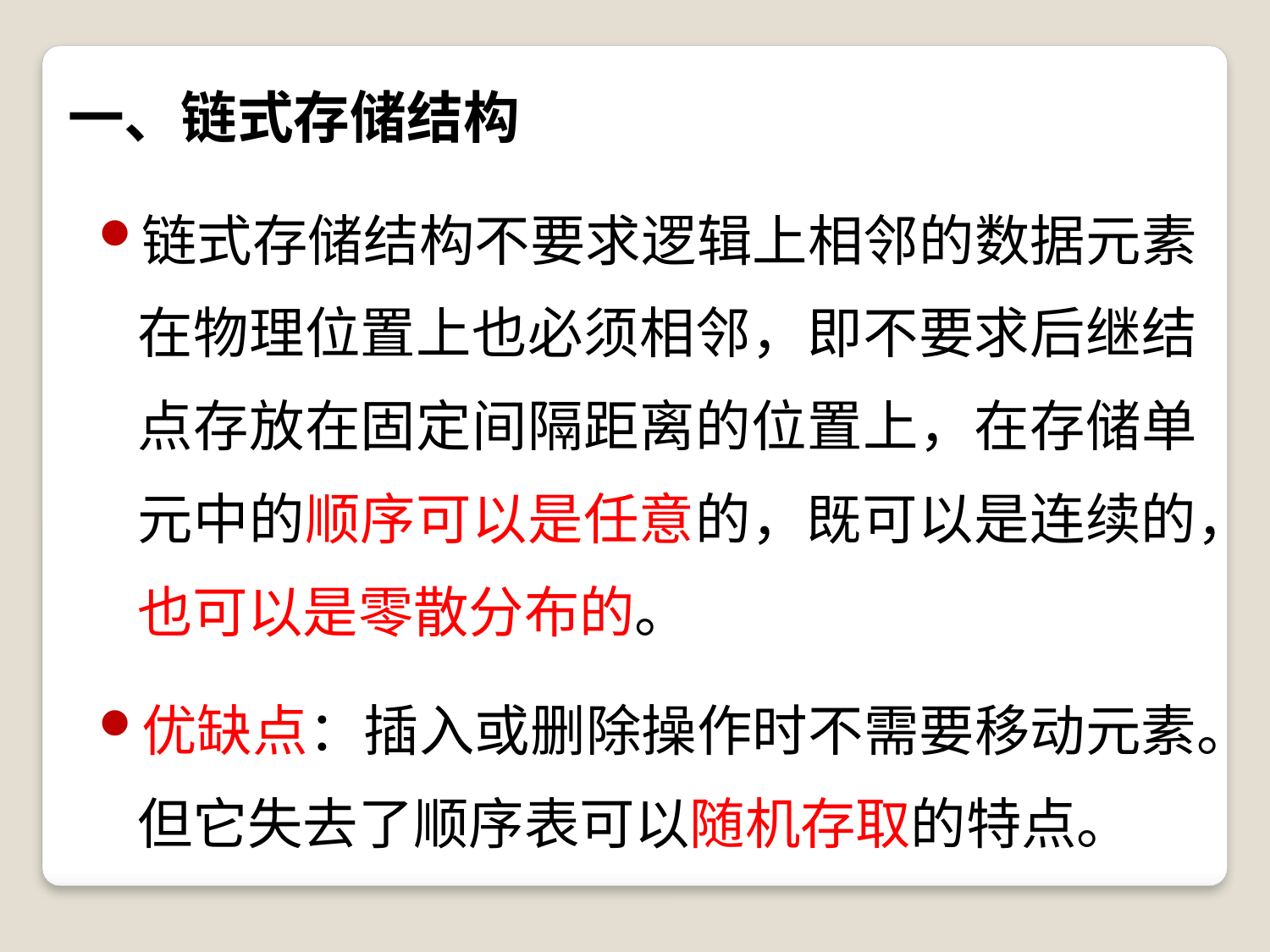

# 一、链式存储结构

链式存储结构不要求逻辑上相邻的数据元素在物理位置上也必须相邻，即不要求后继结点存放在固定间隔距离的位置上，在存储单元中的顺序可以是任意的，既可以是连续的，也可以是零散分布的。
优缺点：插入或删除操作时不需要移动元素。但它失去了顺序表可以随机存取的特点。